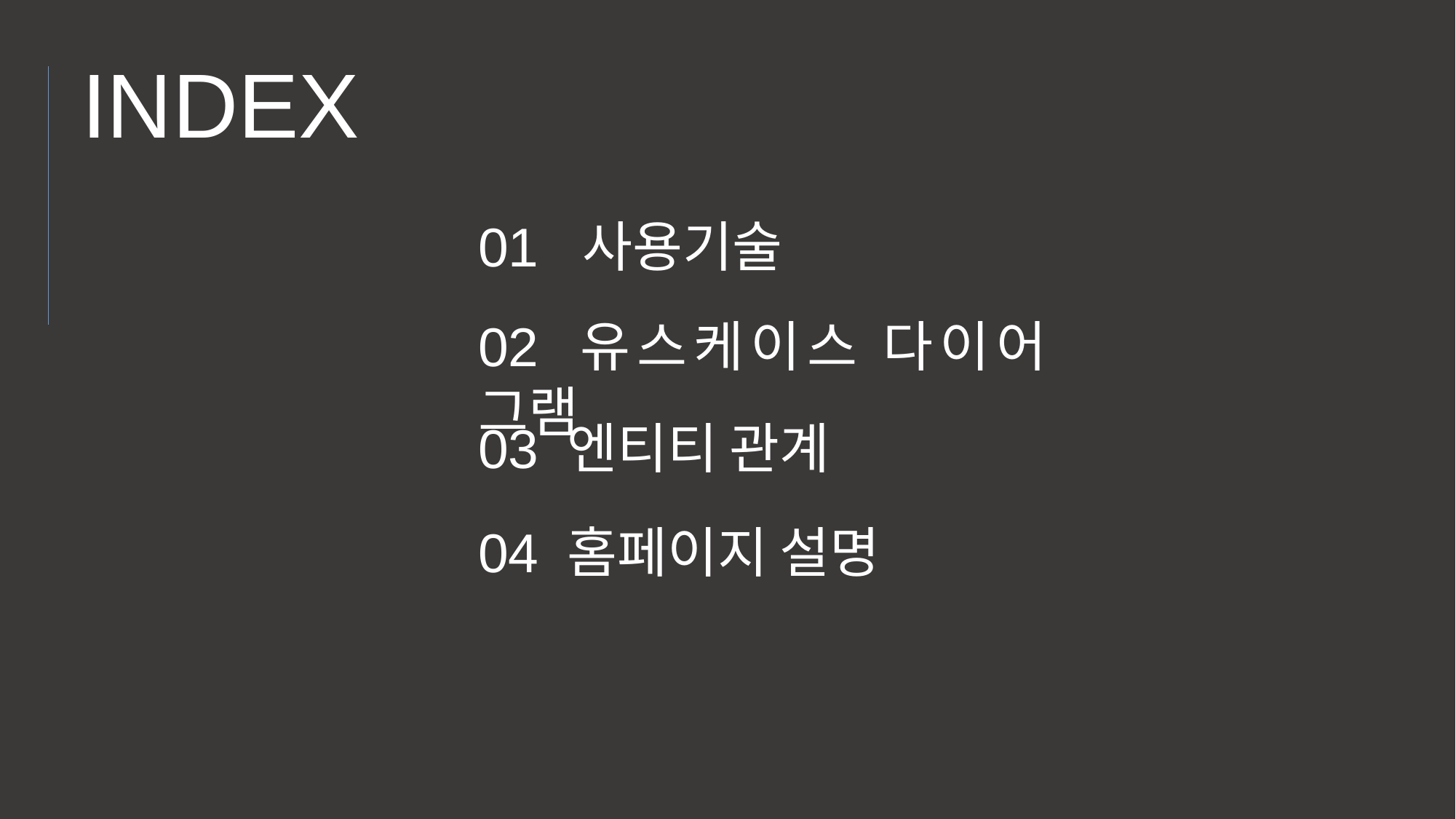

INDEX
01  사용기술
02 유스케이스 다이어 그램
03 엔티티 관계
04 홈페이지 설명